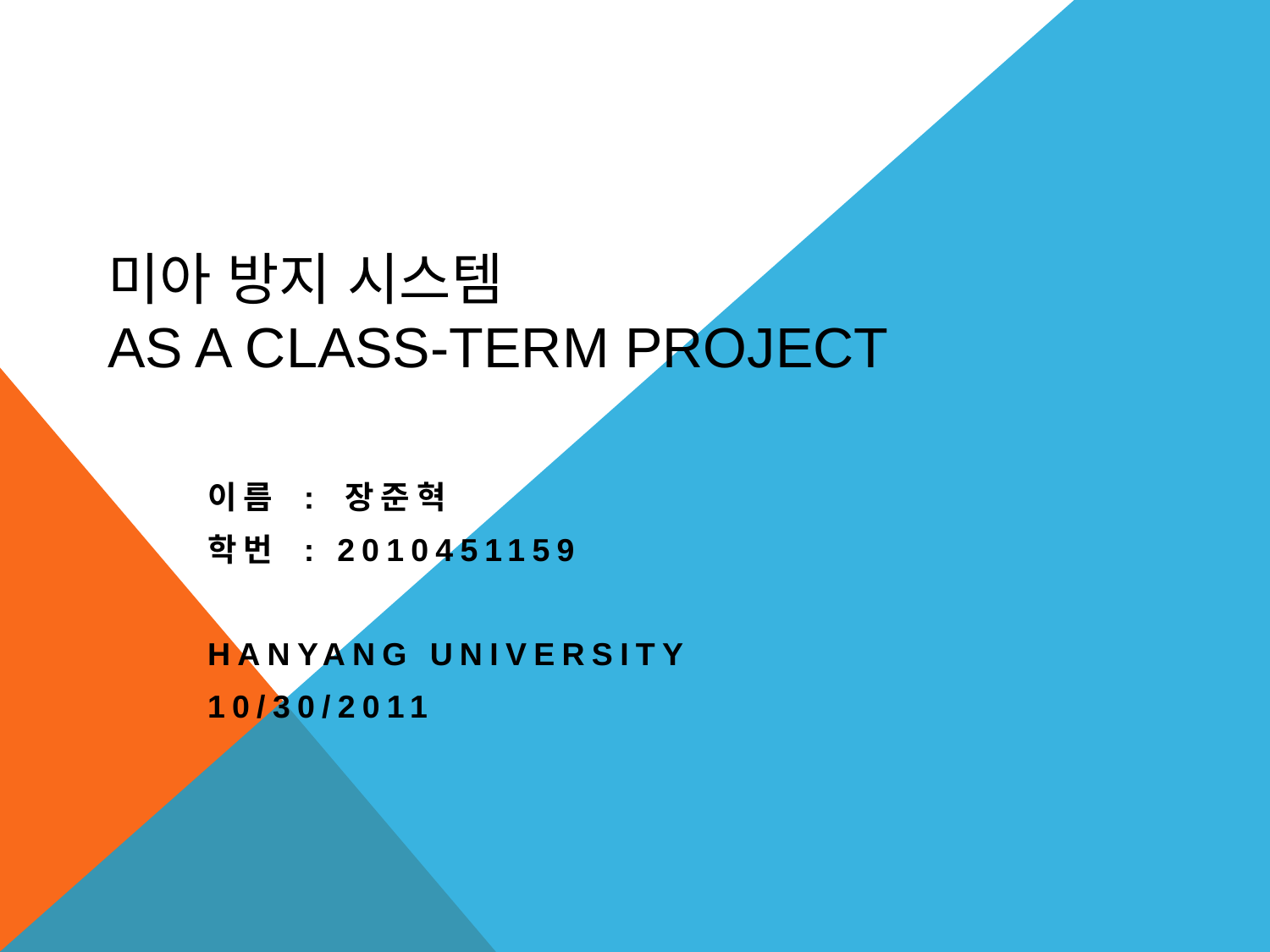

# 미아 방지 시스템 as a class-term project
이름 : 장준혁
학번 : 2010451159

HanYang University
10/30/2011